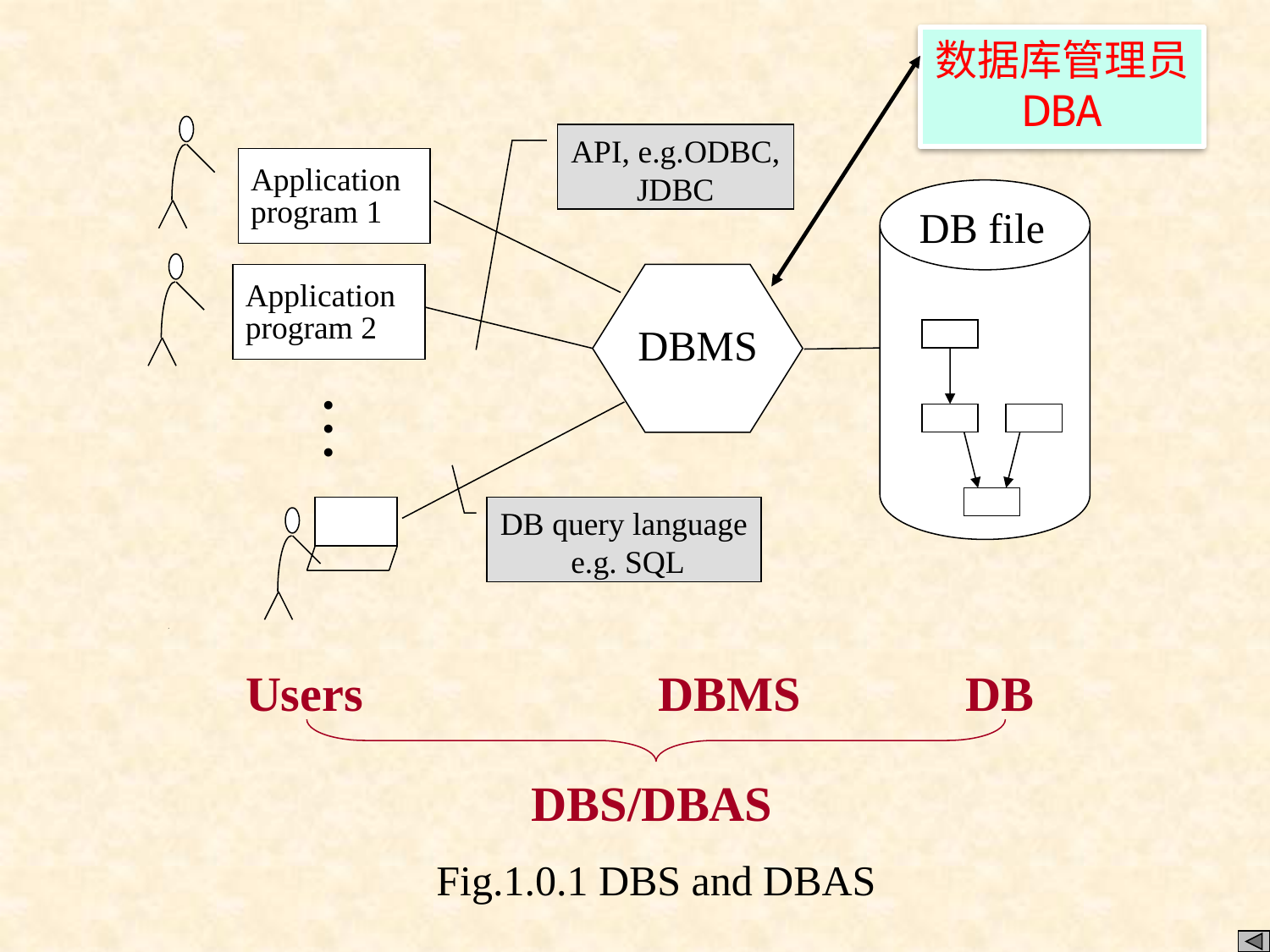

数据库管理员
DBA

API, e.g.ODBC, JDBC
Application program 1

DB file

Application program 2
DBMS

…

DB query language
 e.g. SQL

Users
DBMS
DB
DBS/DBAS
Fig.1.0.1 DBS and DBAS
21